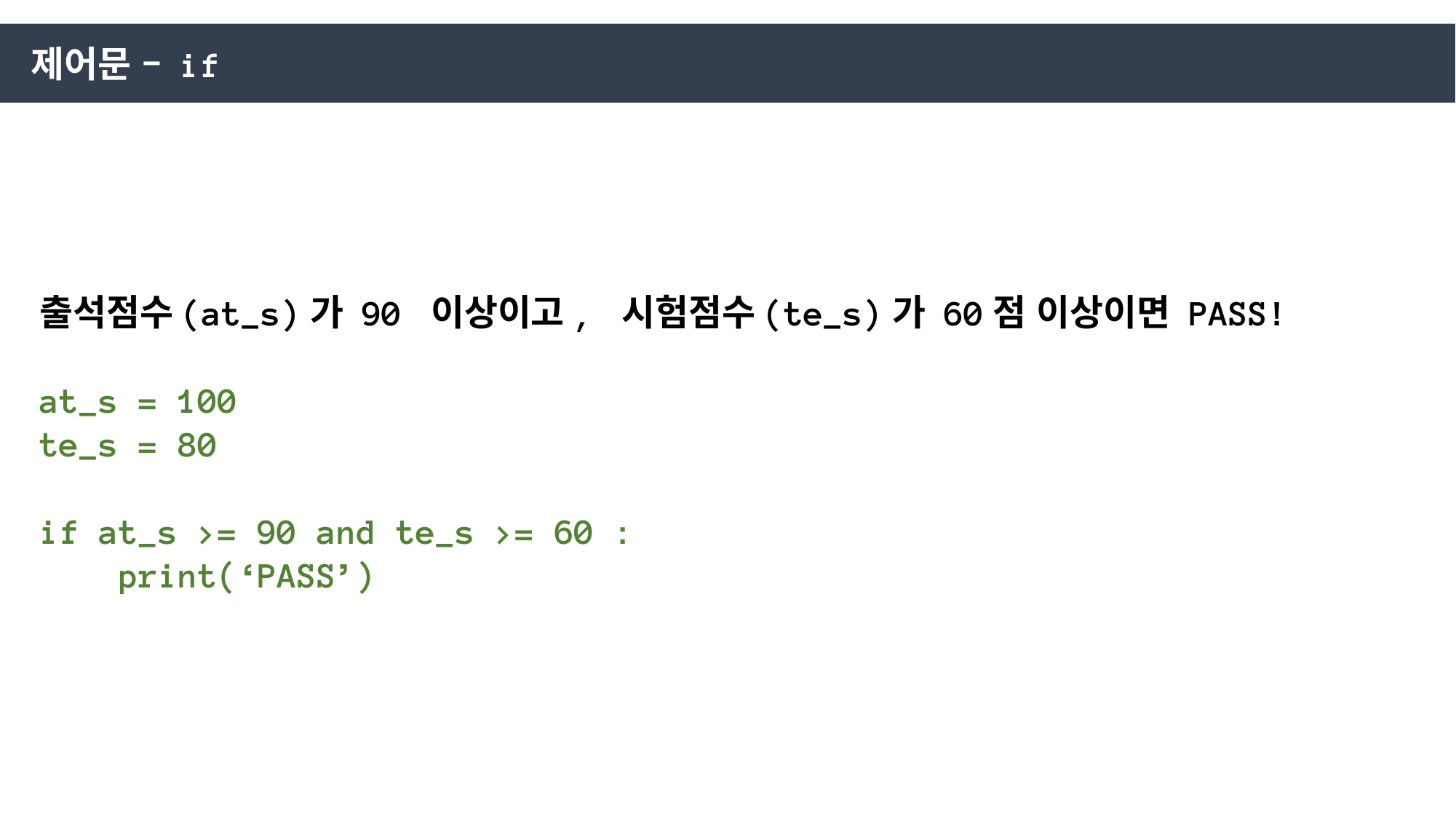

제어문 – if

출석점수(at_s)가 90 이상이고, 시험점수(te_s)가 60점 이상이면 PASS!

at_s = 100
te_s = 80

if at_s >= 90 and te_s >= 60 :
    print(‘PASS’)